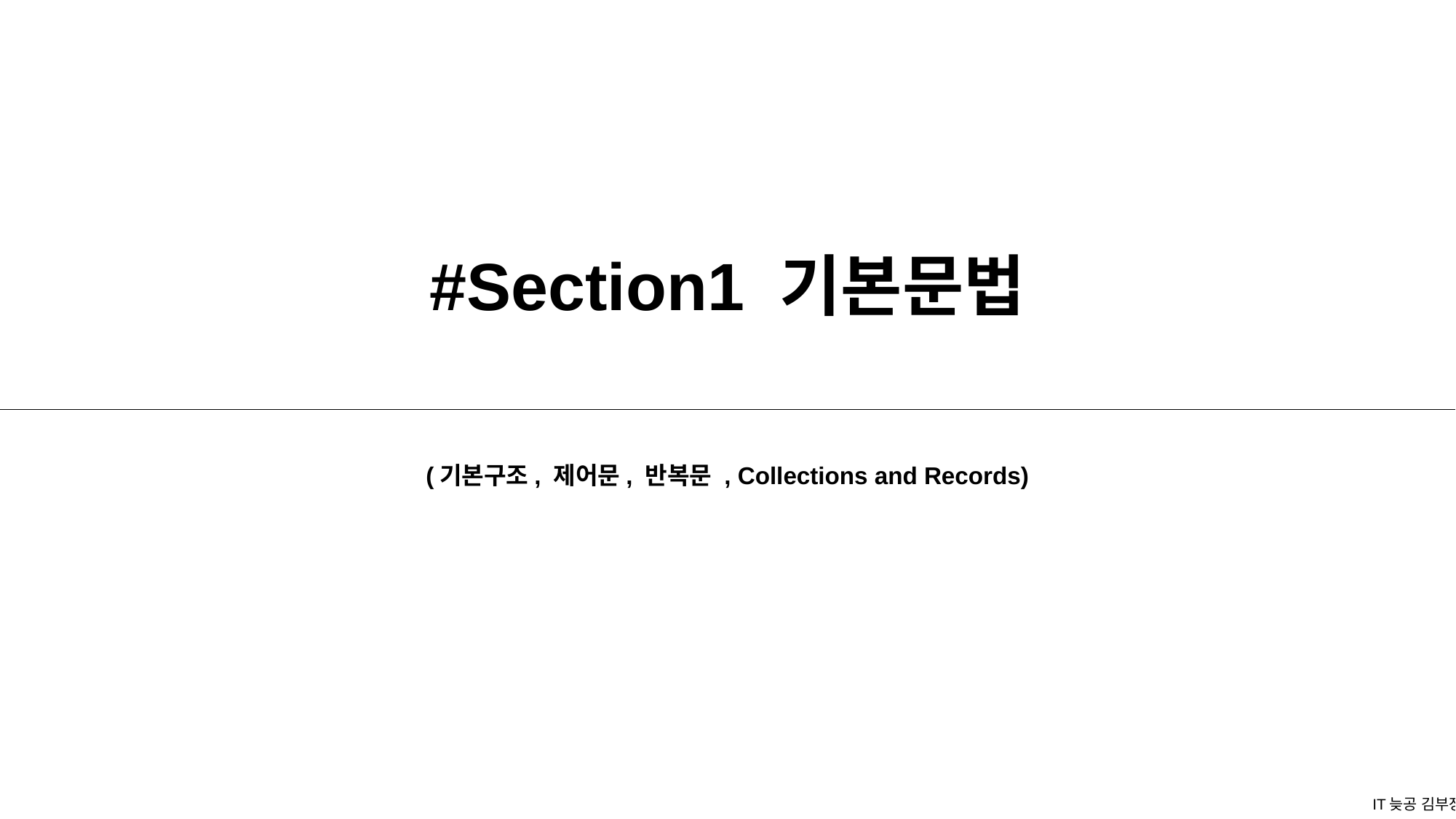

#Section1 기본문법
(기본구조, 제어문, 반복문 , Collections and Records)
IT늦공 김부장